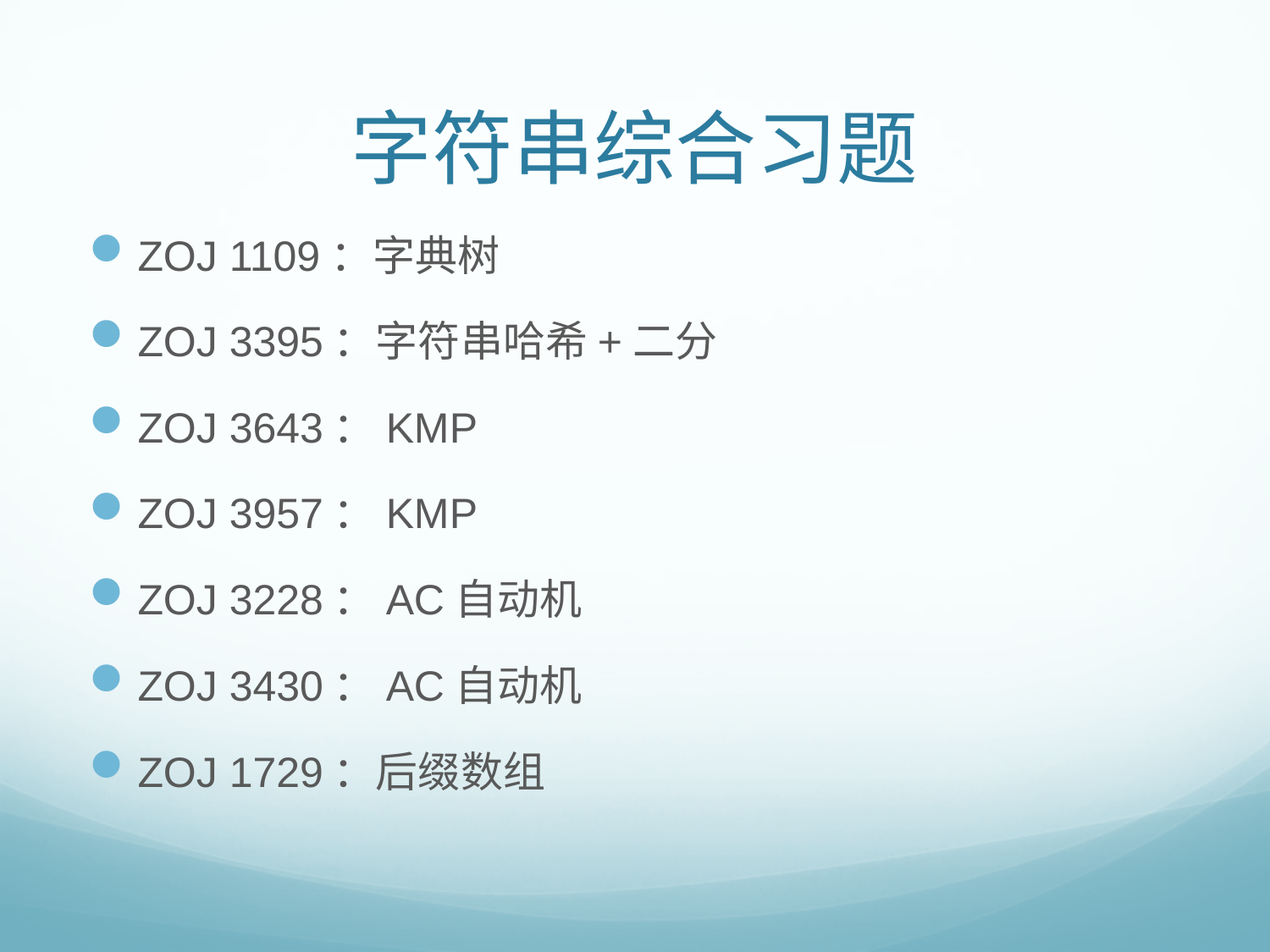

# 字符串综合习题
ZOJ 1109：字典树
ZOJ 3395：字符串哈希+二分
ZOJ 3643：KMP
ZOJ 3957：KMP
ZOJ 3228：AC自动机
ZOJ 3430：AC自动机
ZOJ 1729：后缀数组